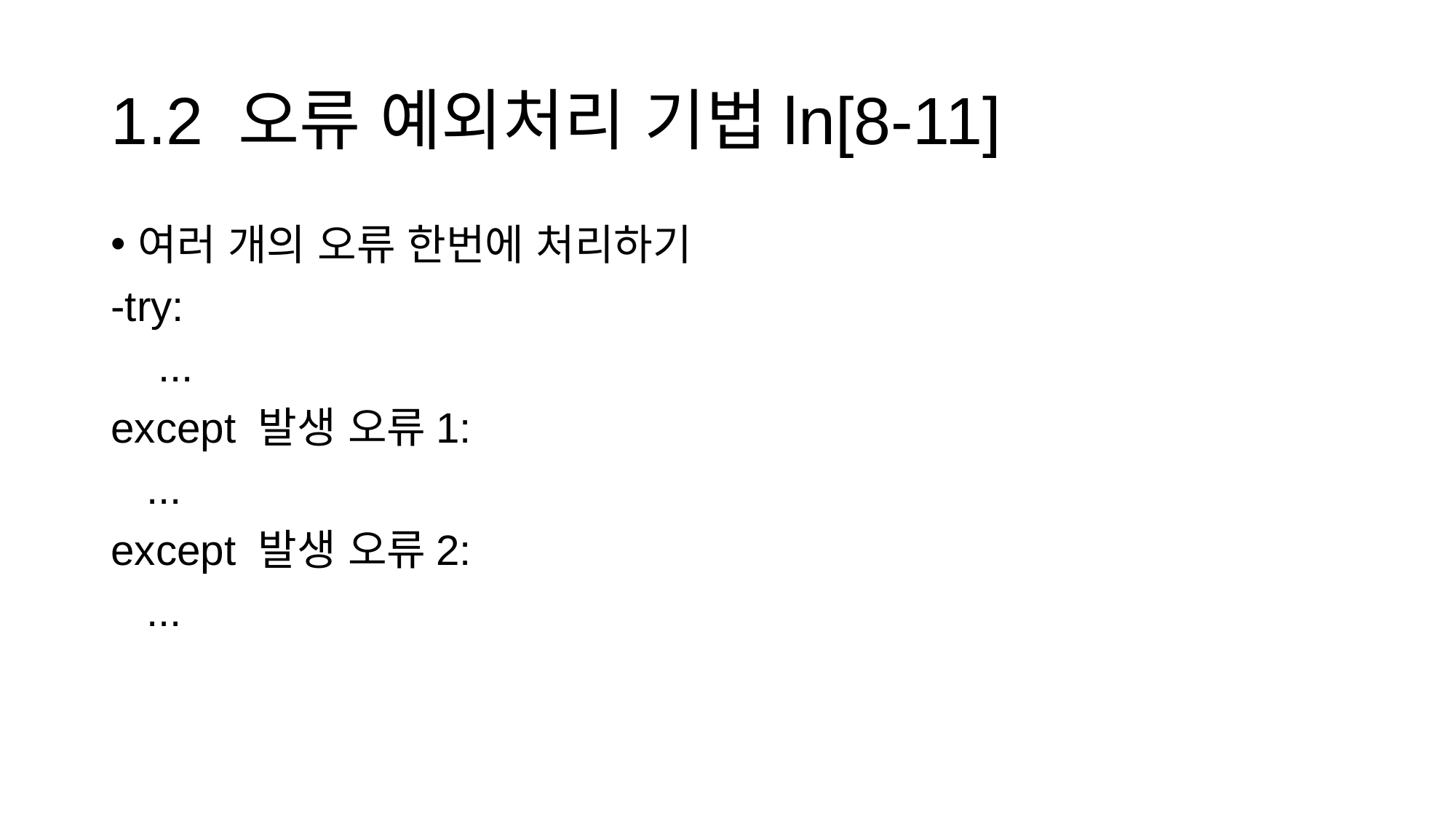

# 1.2 오류 예외처리 기법ln[8-11]
여러 개의 오류 한번에 처리하기
-try:
    ...
except 발생 오류1:
   ...
except 발생 오류2:
   ...